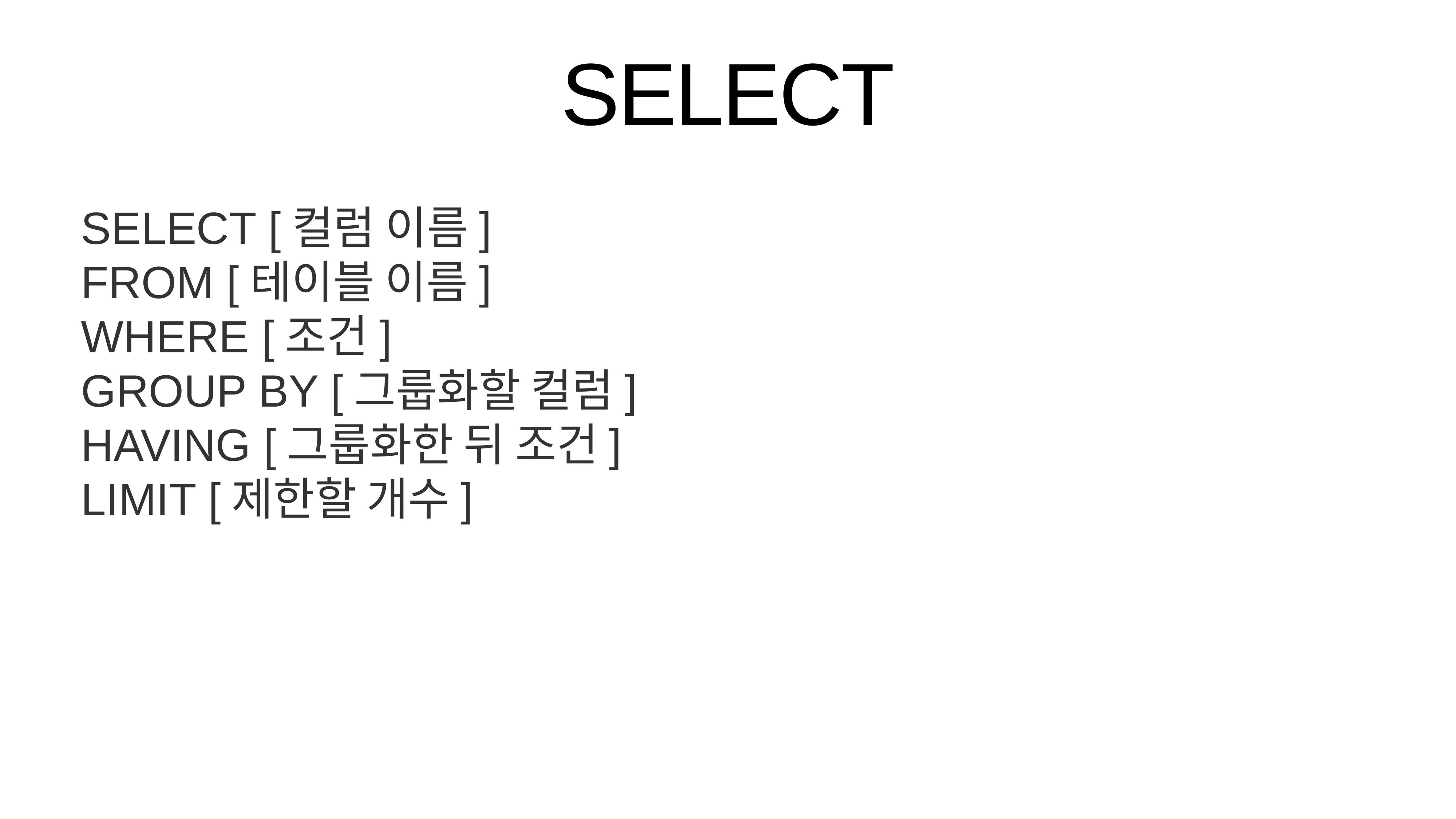

SELECT
SELECT [컬럼 이름]
FROM [테이블 이름]
WHERE [조건]
GROUP BY [그룹화할 컬럼]
HAVING [그룹화한 뒤 조건]
LIMIT [제한할 개수]